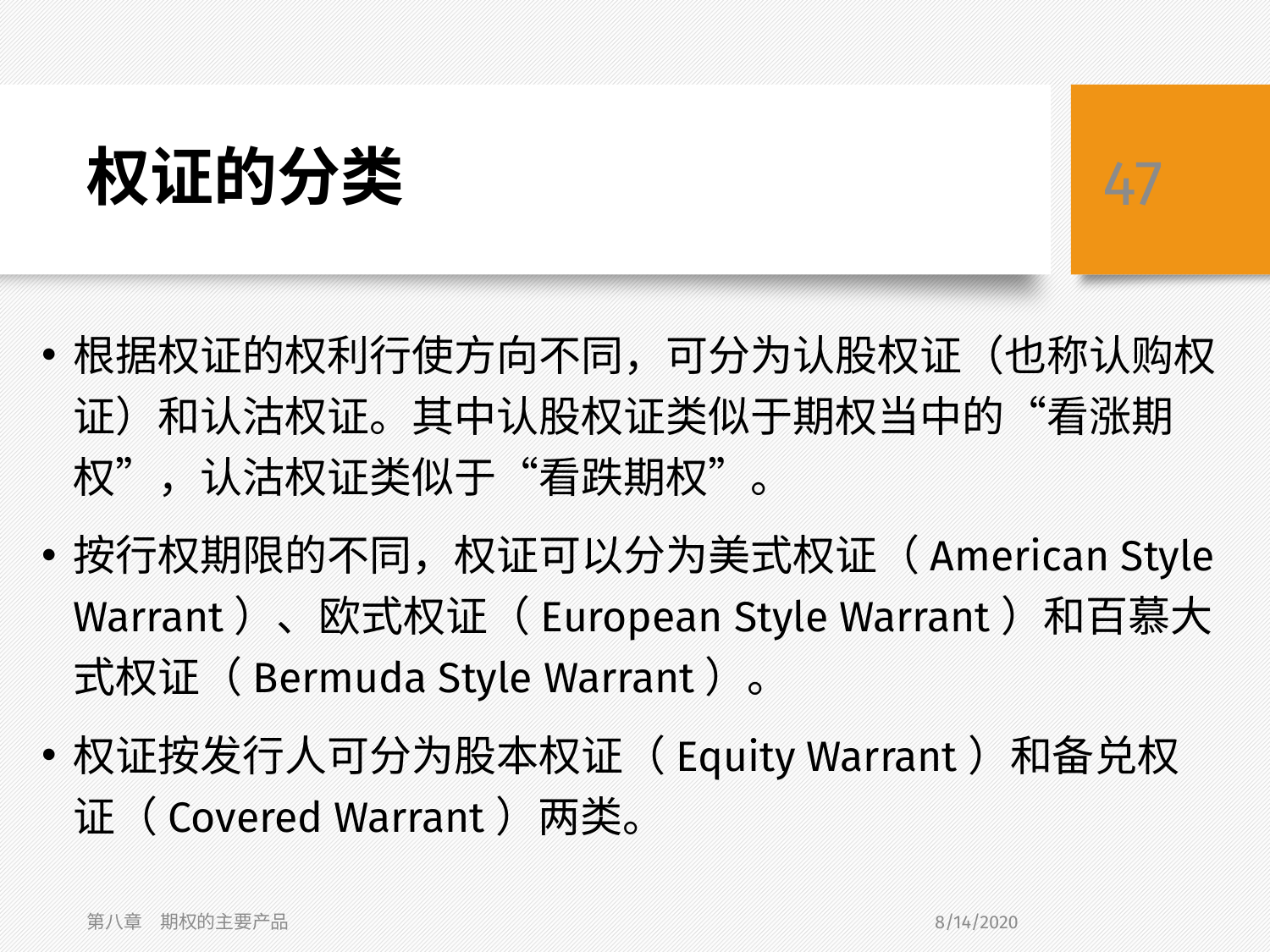

# 权证的分类
47
根据权证的权利行使方向不同，可分为认股权证（也称认购权证）和认沽权证。其中认股权证类似于期权当中的“看涨期权”，认沽权证类似于“看跌期权”。
按行权期限的不同，权证可以分为美式权证（American Style Warrant）、欧式权证（European Style Warrant）和百慕大式权证（Bermuda Style Warrant）。
权证按发行人可分为股本权证（Equity Warrant）和备兑权证（Covered Warrant）两类。
8/14/2020
第八章　期权的主要产品